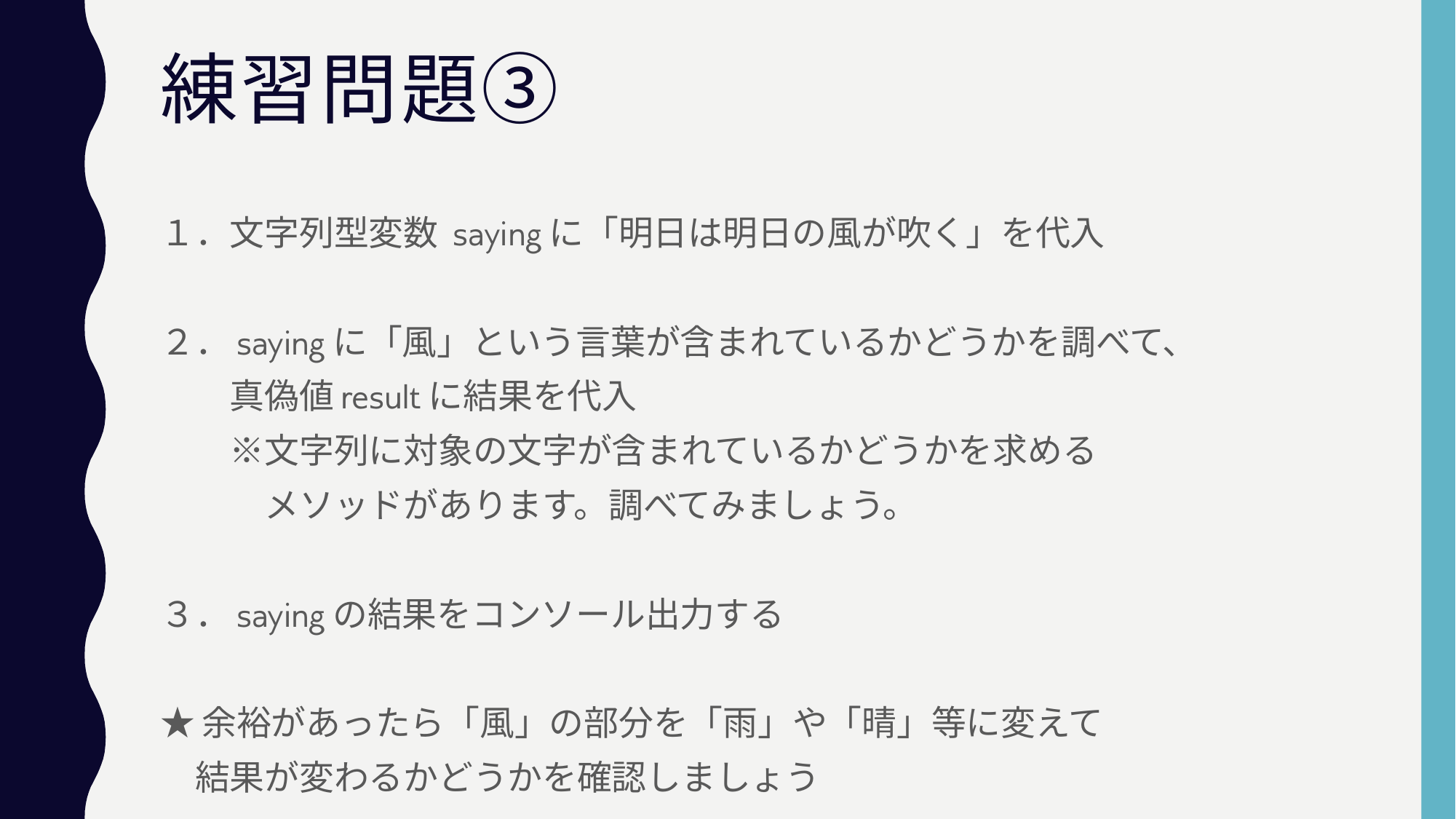

# 練習問題③
１．文字列型変数 sayingに「明日は明日の風が吹く」を代入

２．sayingに「風」という言葉が含まれているかどうかを調べて、
　　真偽値resultに結果を代入
　　※文字列に対象の文字が含まれているかどうかを求める
　　　メソッドがあります。調べてみましょう。

３．sayingの結果をコンソール出力する

★余裕があったら「風」の部分を「雨」や「晴」等に変えて
　結果が変わるかどうかを確認しましょう